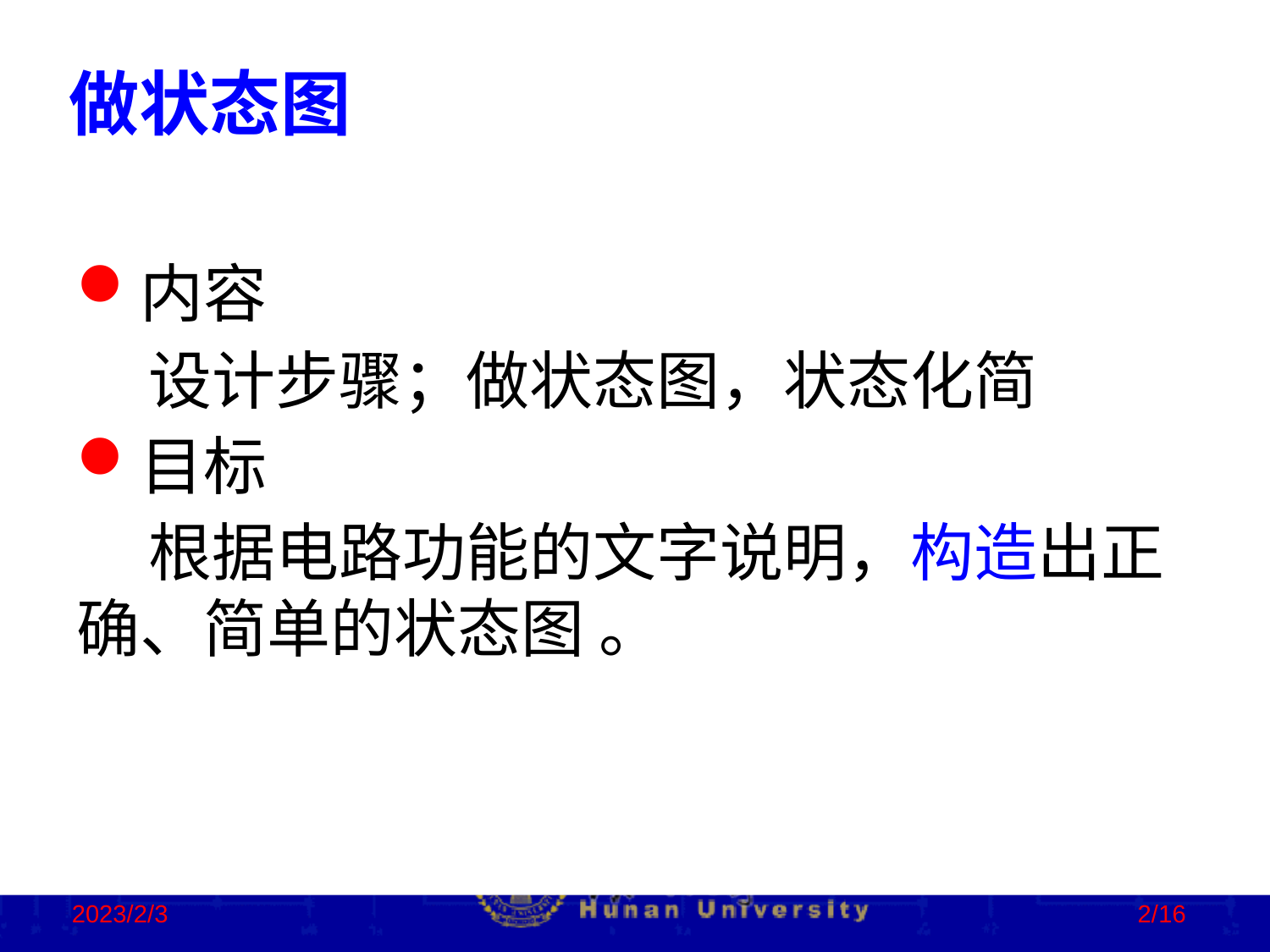

做状态图
内容
    设计步骤；做状态图，状态化简
目标
    根据电路功能的文字说明，构造出正确、简单的状态图 。
2023/2/3
2/16